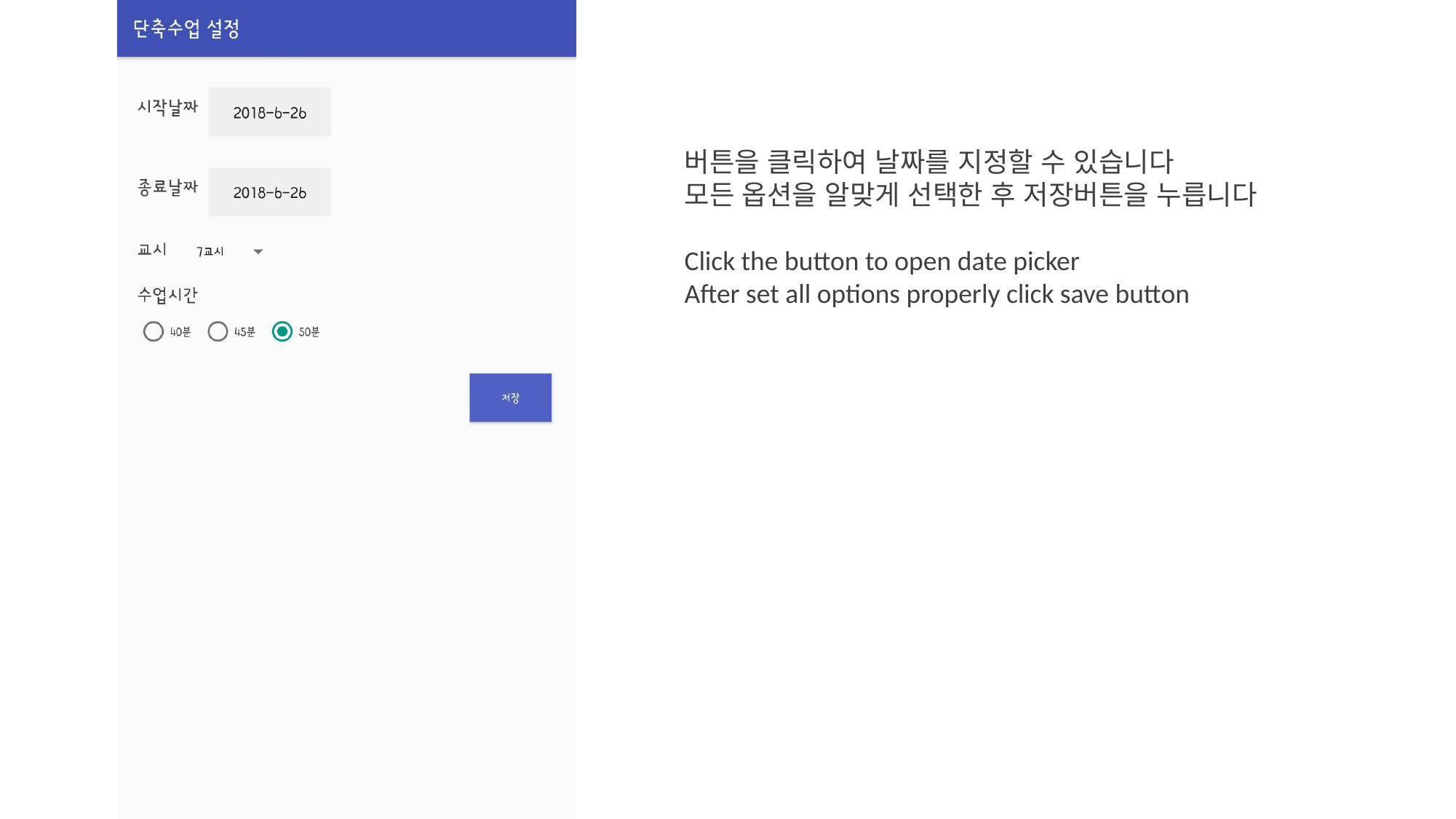

버튼을 클릭하여 날짜를 지정할 수 있습니다
모든 옵션을 알맞게 선택한 후 저장버튼을 누릅니다

Click the button to open date picker
After set all options properly click save button